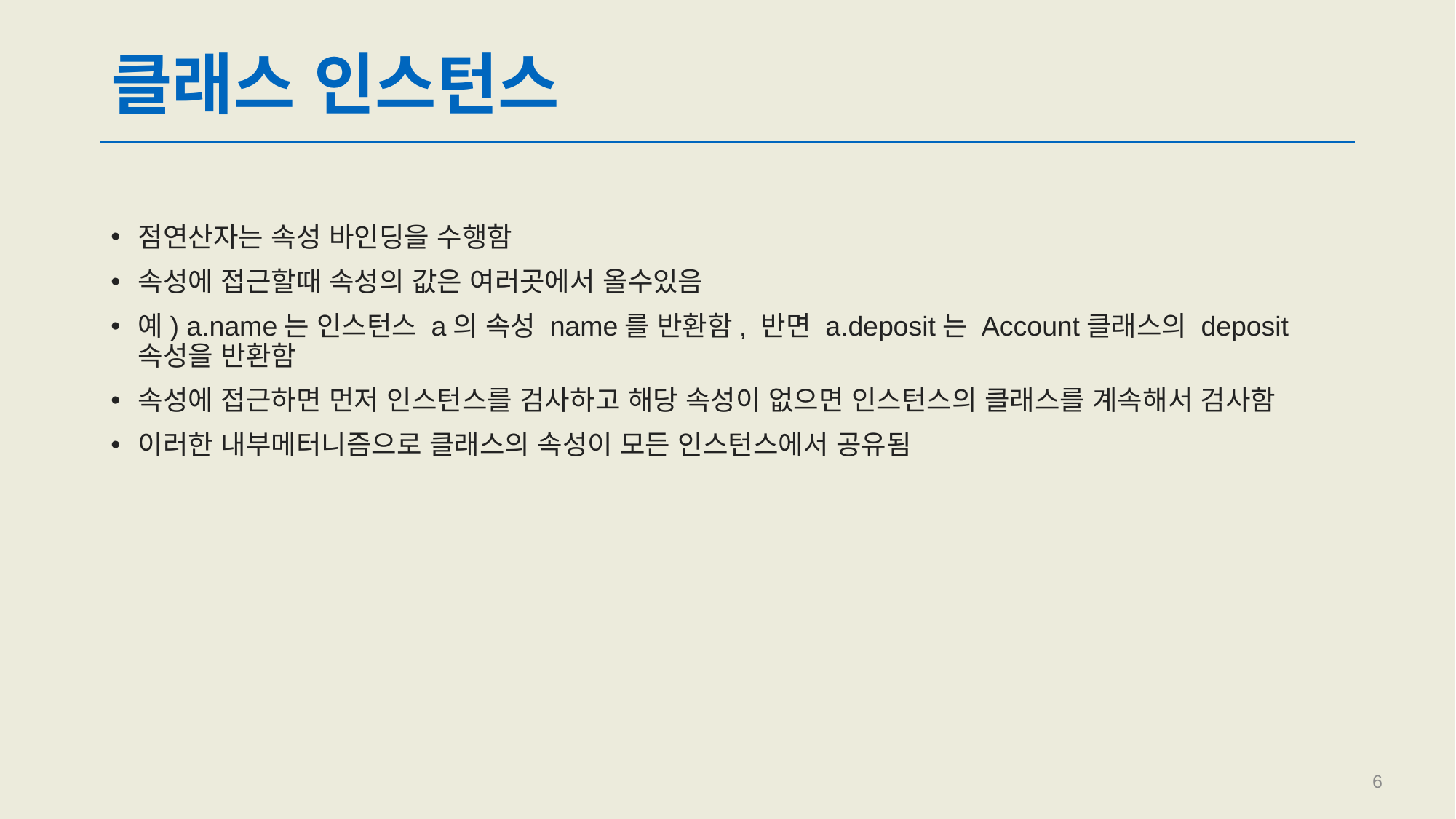

# 클래스 인스턴스
점연산자는 속성 바인딩을 수행함
속성에 접근할때 속성의 값은 여러곳에서 올수있음
예) a.name는 인스턴스 a의 속성 name를 반환함, 반면 a.deposit는 Account클래스의 deposit속성을 반환함
속성에 접근하면 먼저 인스턴스를 검사하고 해당 속성이 없으면 인스턴스의 클래스를 계속해서 검사함
이러한 내부메터니즘으로 클래스의 속성이 모든 인스턴스에서 공유됨

6